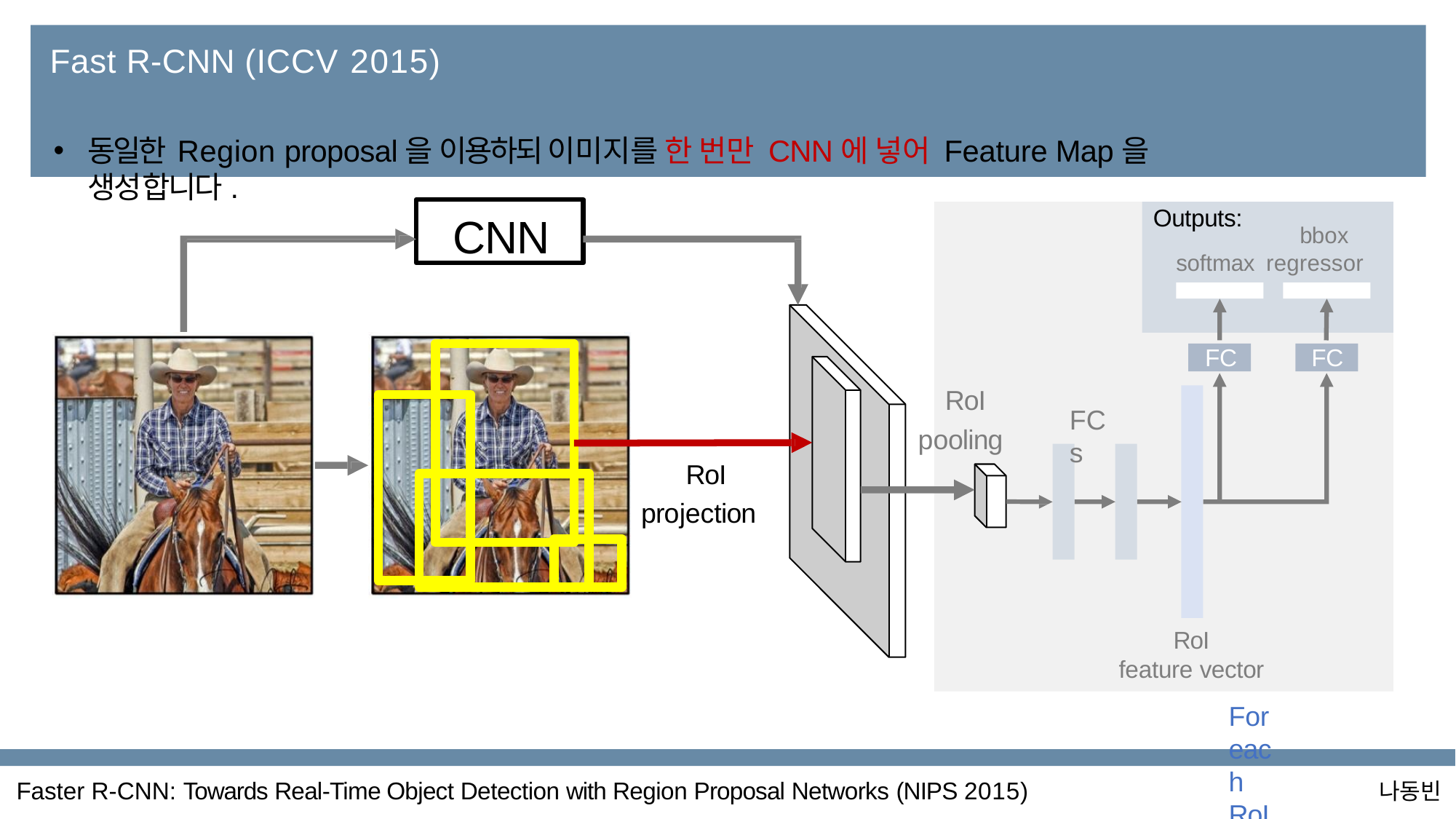

# Fast R-CNN (ICCV 2015)
동일한 Region proposal을 이용하되 이미지를 한 번만 CNN에 넣어 Feature Map을 생성합니다.
CNN
Outputs:

bbox

softmax regressor

FC
FC
RoI  pooling
FCs
RoI  projection
RoI
feature vector
For each RoI

Faster R-CNN: Towards Real-Time Object Detection with Region Proposal Networks (NIPS 2015)
나동빈